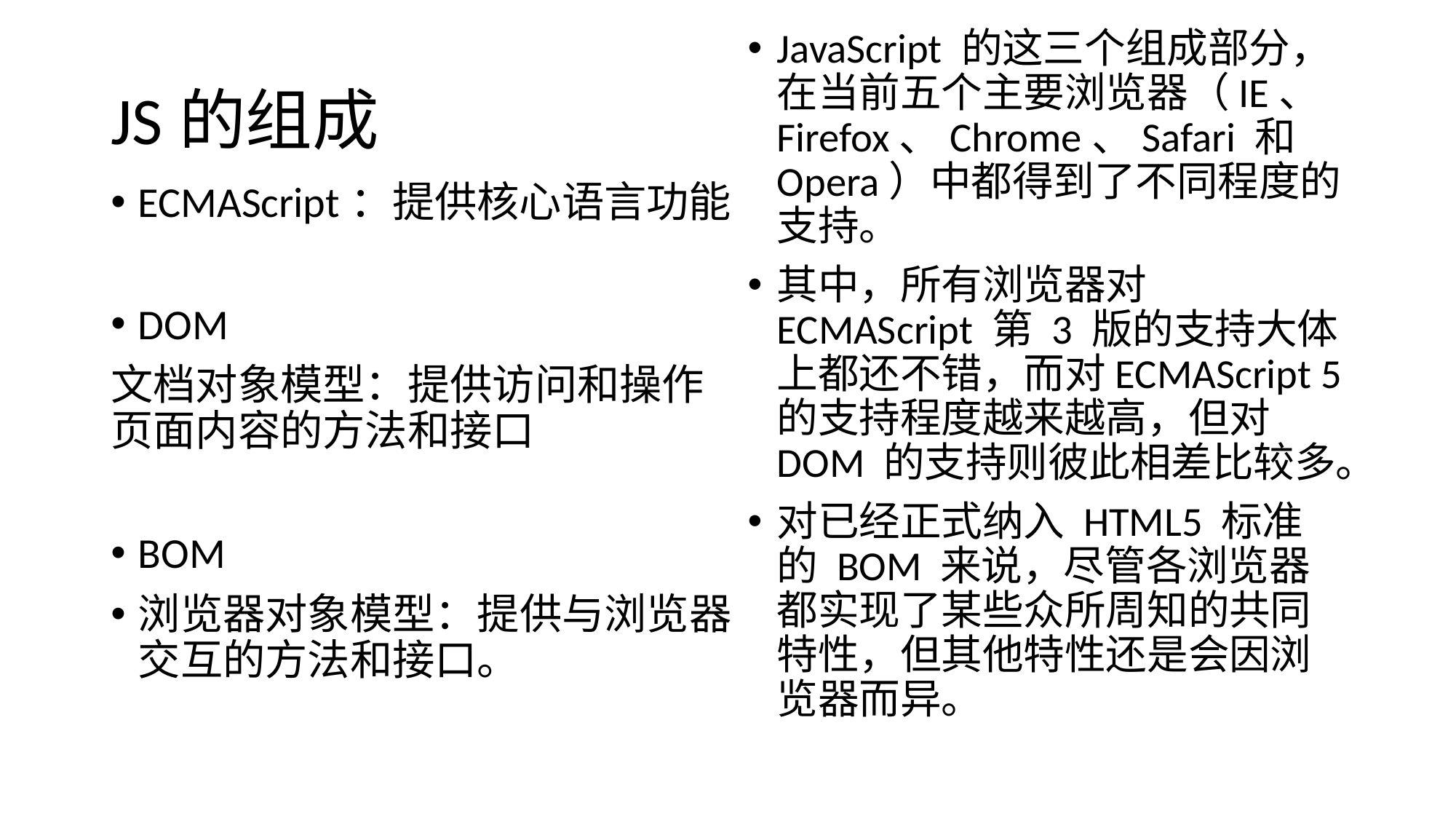

JavaScript 的这三个组成部分，在当前五个主要浏览器（IE、Firefox、Chrome、Safari 和 Opera）中都得到了不同程度的支持。
其中，所有浏览器对 ECMAScript 第 3 版的支持大体上都还不错，而对ECMAScript 5 的支持程度越来越高，但对 DOM 的支持则彼此相差比较多。
对已经正式纳入 HTML5 标准的 BOM 来说，尽管各浏览器都实现了某些众所周知的共同特性，但其他特性还是会因浏览器而异。
# JS的组成
ECMAScript：提供核心语言功能

DOM
文档对象模型：提供访问和操作页面内容的方法和接口

BOM
浏览器对象模型：提供与浏览器交互的方法和接口。